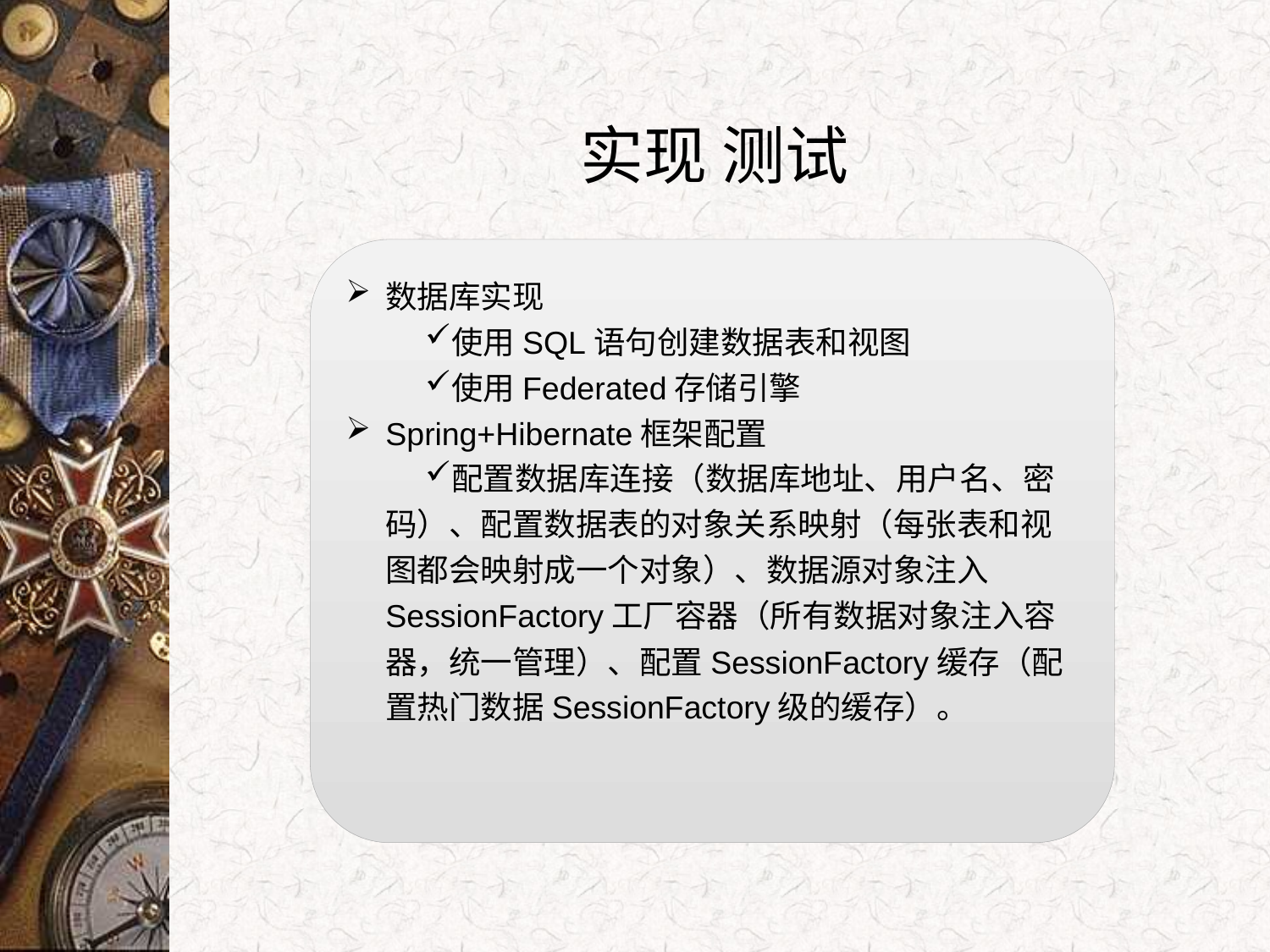

# 实现 测试
数据库实现
使用SQL语句创建数据表和视图
使用Federated存储引擎
Spring+Hibernate框架配置
配置数据库连接（数据库地址、用户名、密码）、配置数据表的对象关系映射（每张表和视图都会映射成一个对象）、数据源对象注入SessionFactory工厂容器（所有数据对象注入容器，统一管理）、配置SessionFactory缓存（配置热门数据SessionFactory级的缓存）。